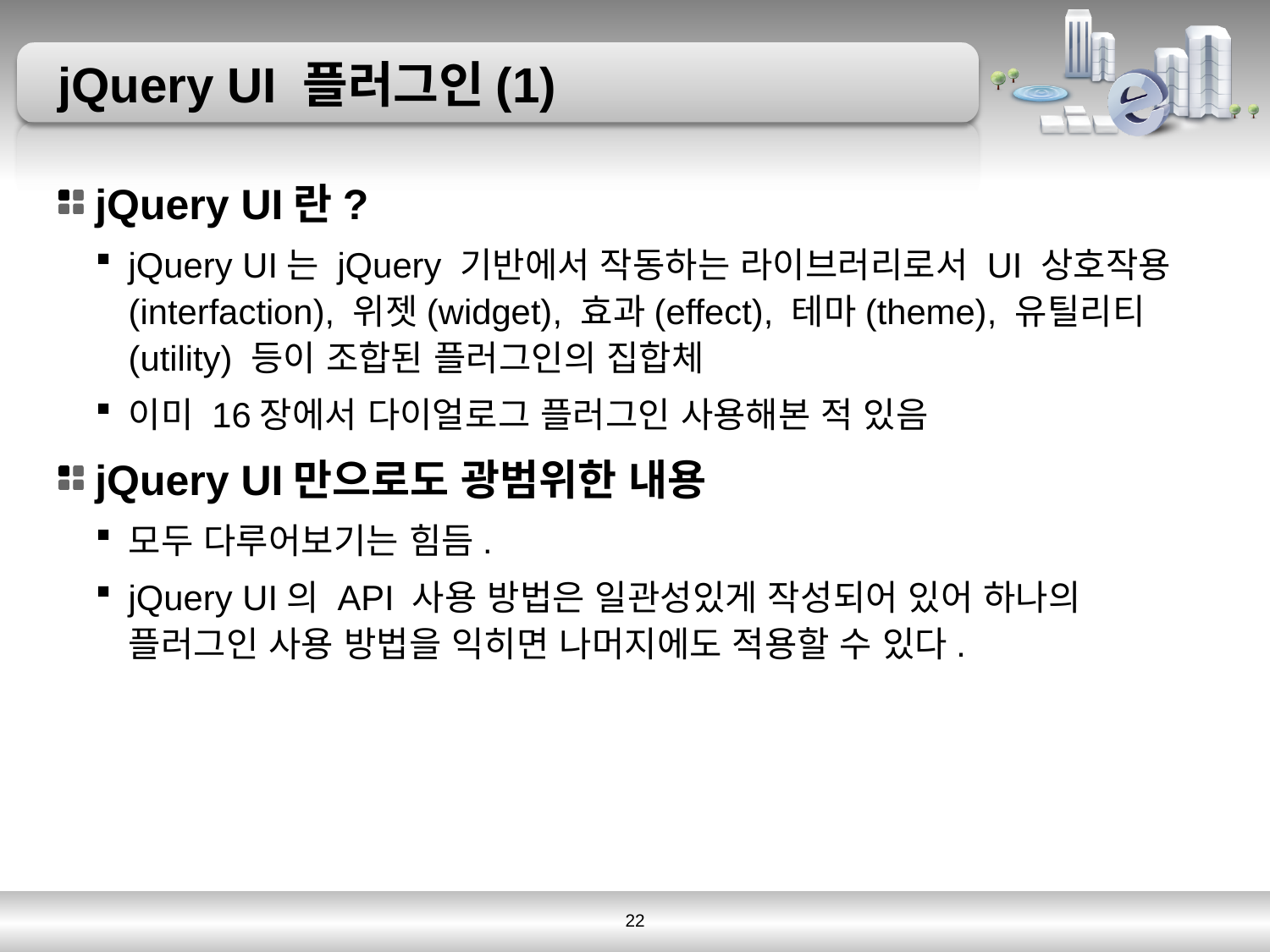

# jQuery UI 플러그인(1)
jQuery UI란?
jQuery UI는 jQuery 기반에서 작동하는 라이브러리로서 UI 상호작용(interfaction), 위젯(widget), 효과(effect), 테마(theme), 유틸리티(utility) 등이 조합된 플러그인의 집합체
이미 16장에서 다이얼로그 플러그인 사용해본 적 있음
jQuery UI만으로도 광범위한 내용
모두 다루어보기는 힘듬.
jQuery UI의 API 사용 방법은 일관성있게 작성되어 있어 하나의 플러그인 사용 방법을 익히면 나머지에도 적용할 수 있다.